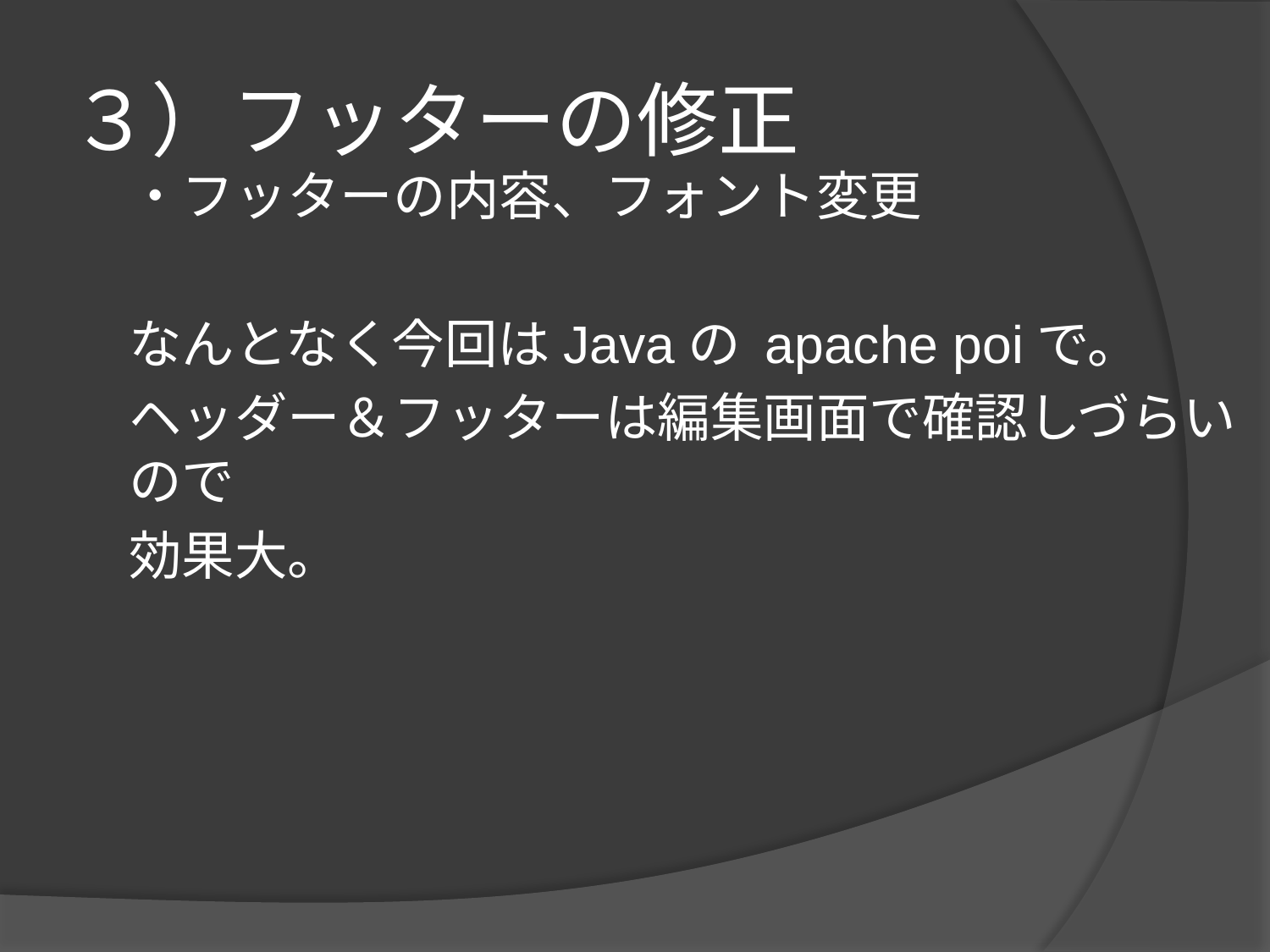

# ３）フッターの修正
・フッターの内容、フォント変更

なんとなく今回はJavaの apache poiで。
ヘッダー＆フッターは編集画面で確認しづらいので
効果大。